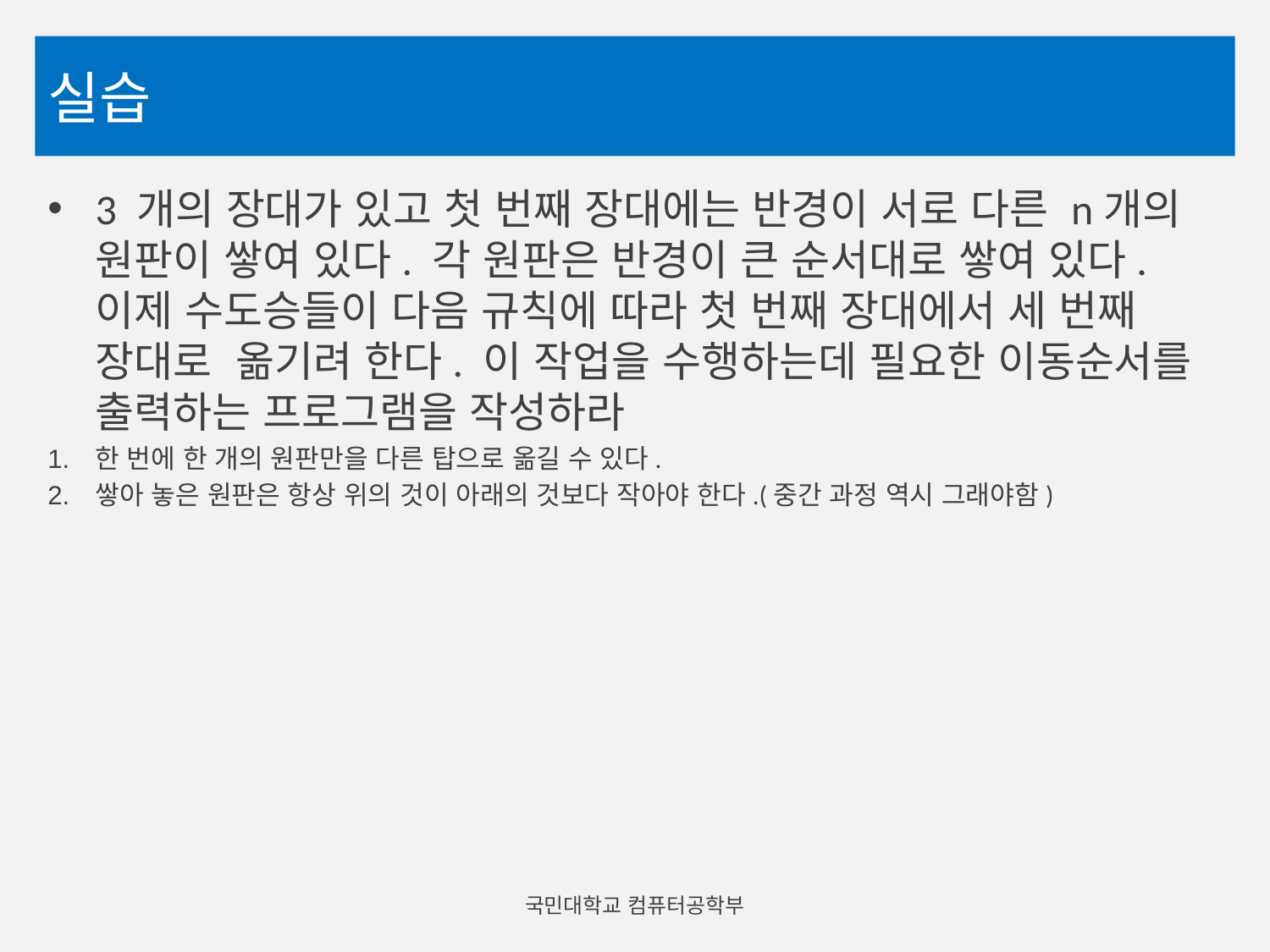

# 실습
3 개의 장대가 있고 첫 번째 장대에는 반경이 서로 다른 n개의 원판이 쌓여 있다. 각 원판은 반경이 큰 순서대로 쌓여 있다. 이제 수도승들이 다음 규칙에 따라 첫 번째 장대에서 세 번째 장대로  옮기려 한다. 이 작업을 수행하는데 필요한 이동순서를 출력하는 프로그램을 작성하라
한 번에 한 개의 원판만을 다른 탑으로 옮길 수 있다.
쌓아 놓은 원판은 항상 위의 것이 아래의 것보다 작아야 한다.(중간 과정 역시 그래야함)
국민대학교 컴퓨터공학부